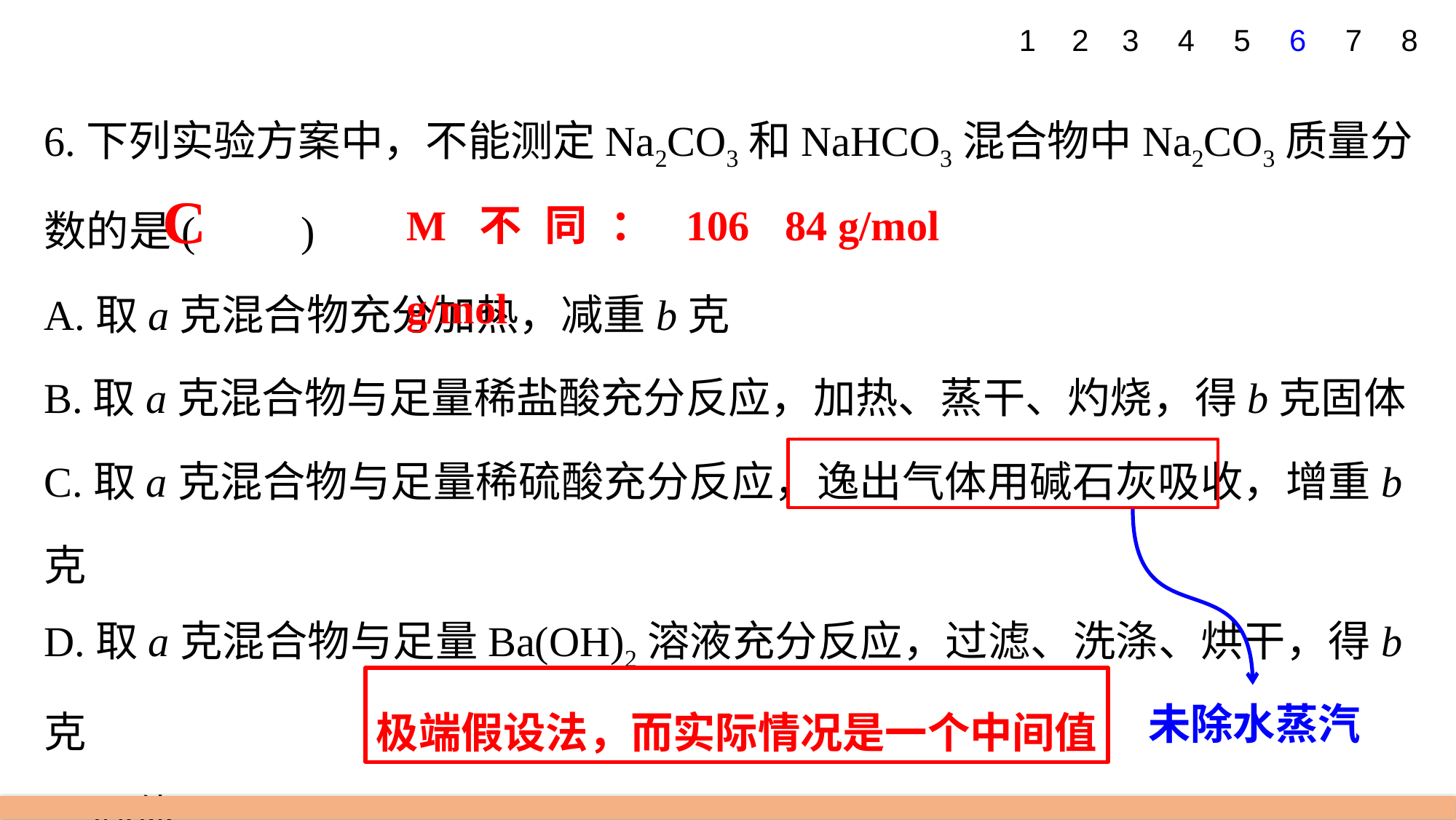

1
2
3
4
5
6
7
8
6.下列实验方案中，不能测定Na2CO3和NaHCO3混合物中Na2CO3质量分数的是(　　)
A.取a克混合物充分加热，减重b克
B.取a克混合物与足量稀盐酸充分反应，加热、蒸干、灼烧，得b克固体
C.取a克混合物与足量稀硫酸充分反应，逸出气体用碱石灰吸收，增重b克
D.取a克混合物与足量Ba(OH)2溶液充分反应，过滤、洗涤、烘干，得b克
    固体
84 g/mol
M不同：106 g/mol
C

未除水蒸汽
极端假设法，而实际情况是一个中间值